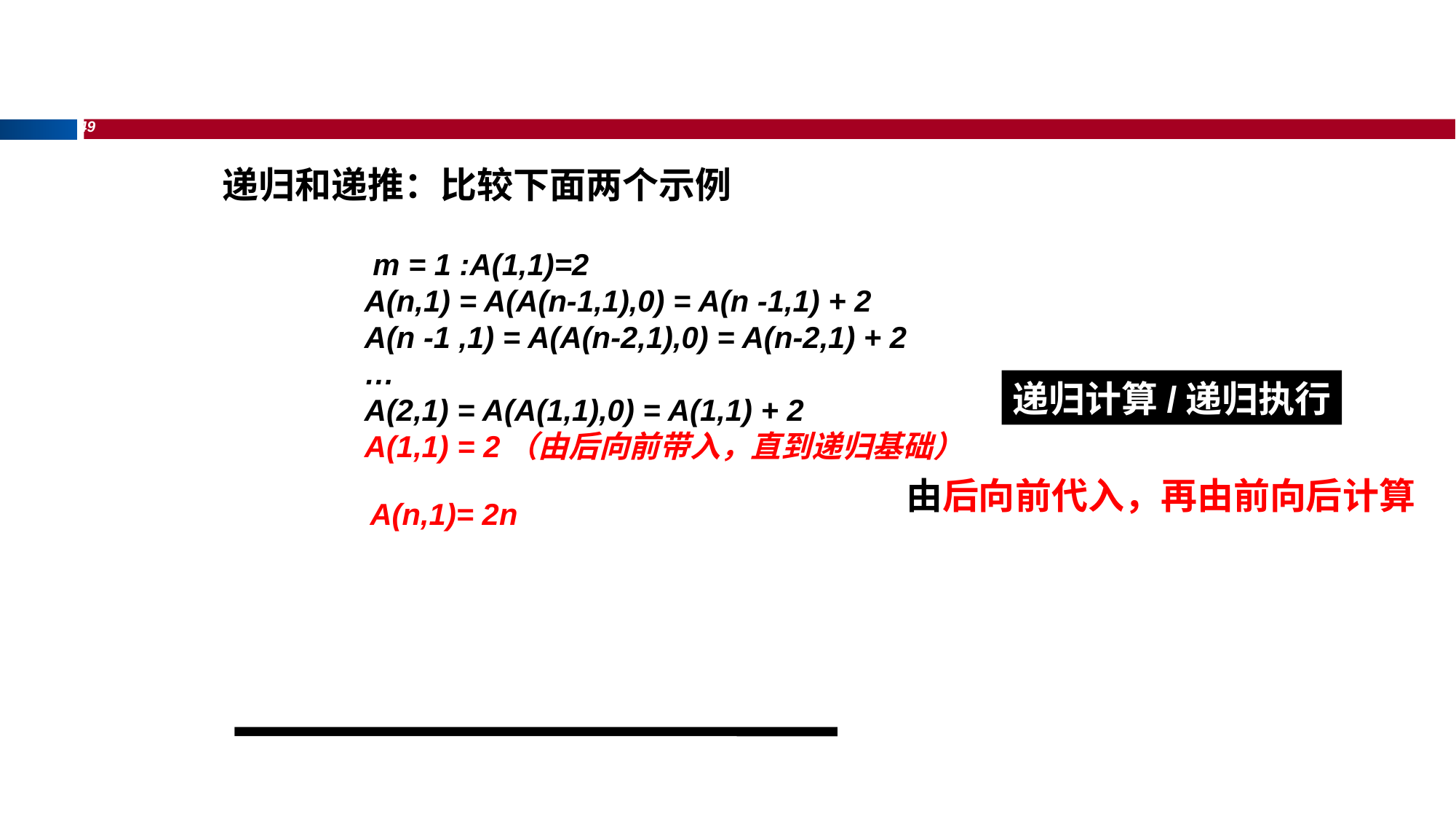

49
递归和递推：比较下面两个示例
 m = 1 :A(1,1)=2
A(n,1) = A(A(n-1,1),0) = A(n -1,1) + 2
A(n -1 ,1) = A(A(n-2,1),0) = A(n-2,1) + 2
…
A(2,1) = A(A(1,1),0) = A(1,1) + 2
A(1,1) = 2（由后向前带入，直到递归基础）

递归计算/递归执行
由后向前代入，再由前向后计算
A(n,1)= 2n